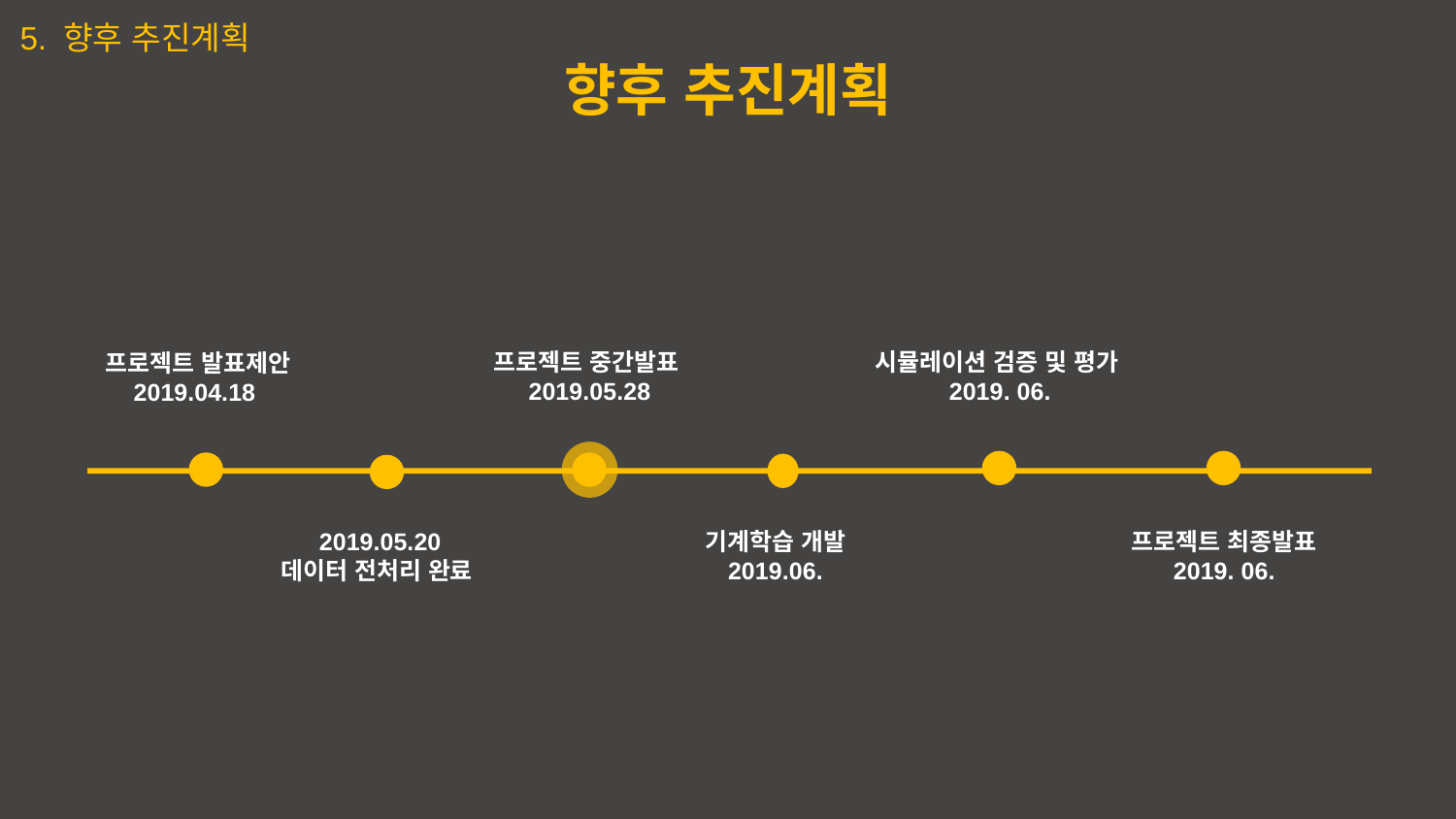

5. 향후 추진계획
향후 추진계획
시뮬레이션 검증 및 평가
2019. 06.
프로젝트 중간발표
2019.05.28

프로젝트 발표제안
2019.04.18

2019.05.20
데이터 전처리 완료

기계학습 개발
2019.06.
프로젝트 최종발표
2019. 06.